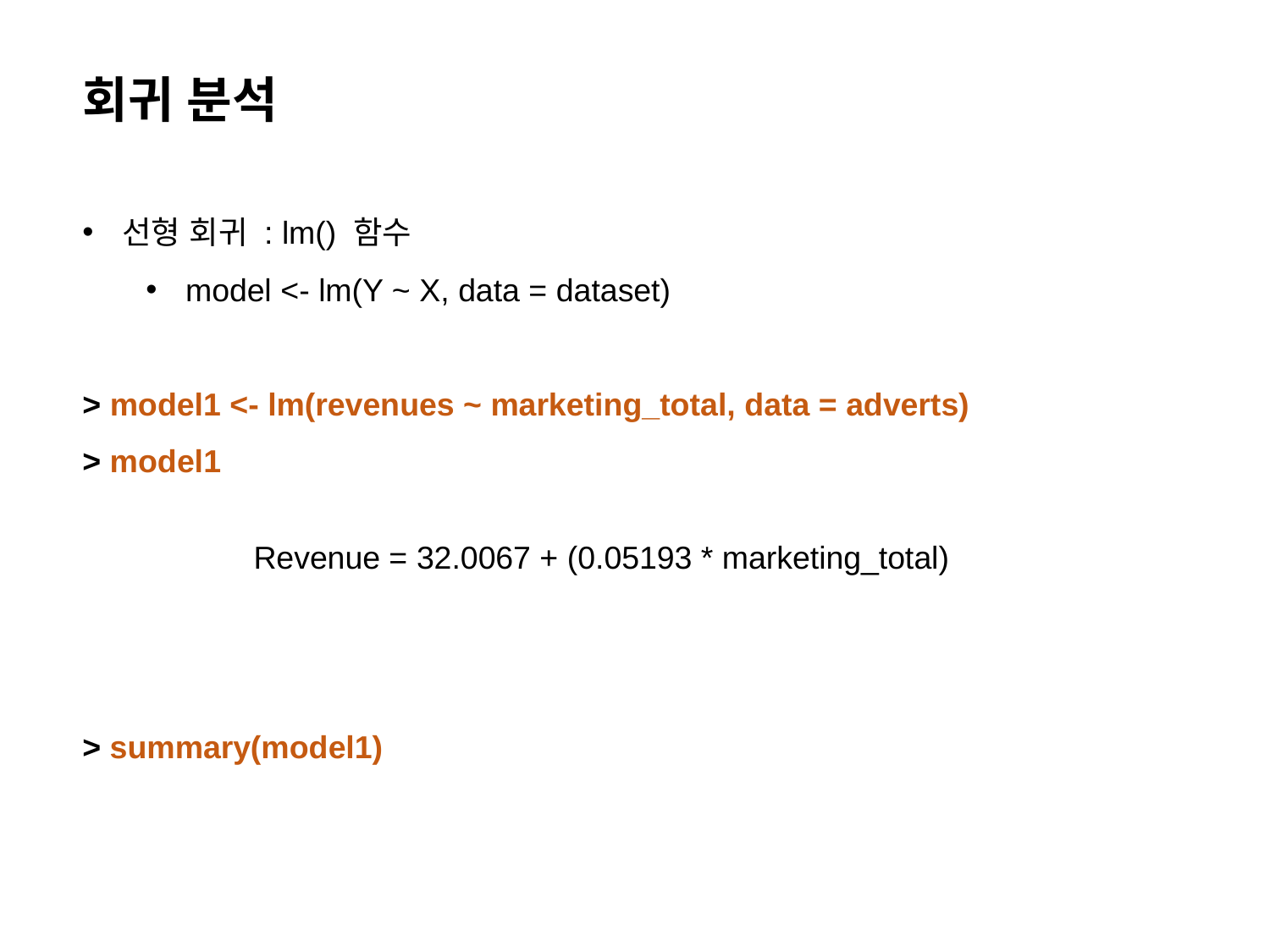

회귀 분석
선형 회귀 : lm() 함수
model <- lm(Y ~ X, data = dataset)

> model1 <- lm(revenues ~ marketing_total, data = adverts)
> model1

> summary(model1)
Revenue = 32.0067 + (0.05193 * marketing_total)